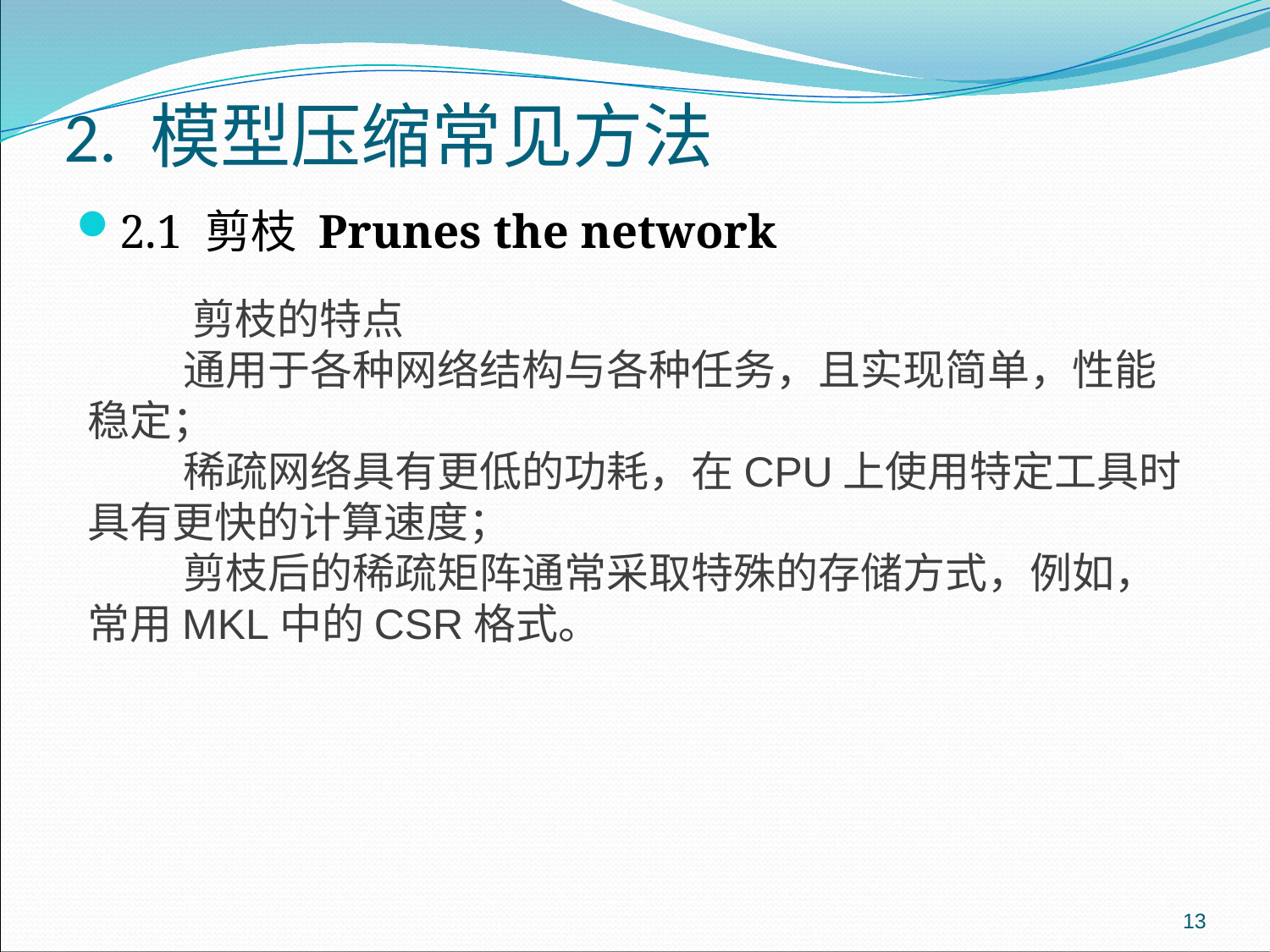

# 2. 模型压缩常见方法
2.1 剪枝 Prunes the network
          剪枝的特点
         通用于各种网络结构与各种任务，且实现简单，性能稳定；
         稀疏网络具有更低的功耗，在CPU上使用特定工具时具有更快的计算速度；
         剪枝后的稀疏矩阵通常采取特殊的存储方式，例如，常用MKL中的CSR格式。
13